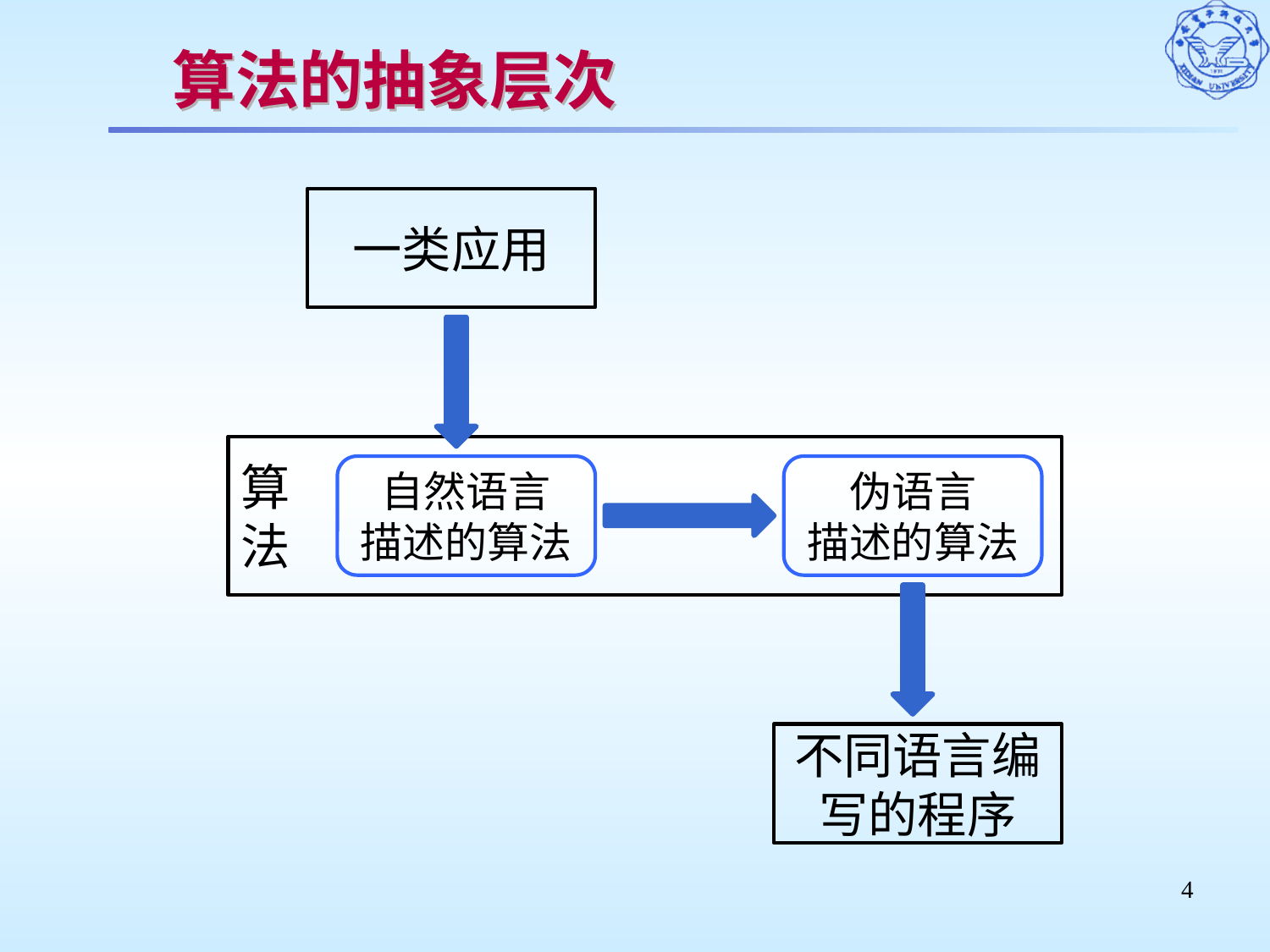

# 算法的抽象层次
一类应用

算
法
自然语言
描述的算法
伪语言
描述的算法

不同语言编写的程序
4